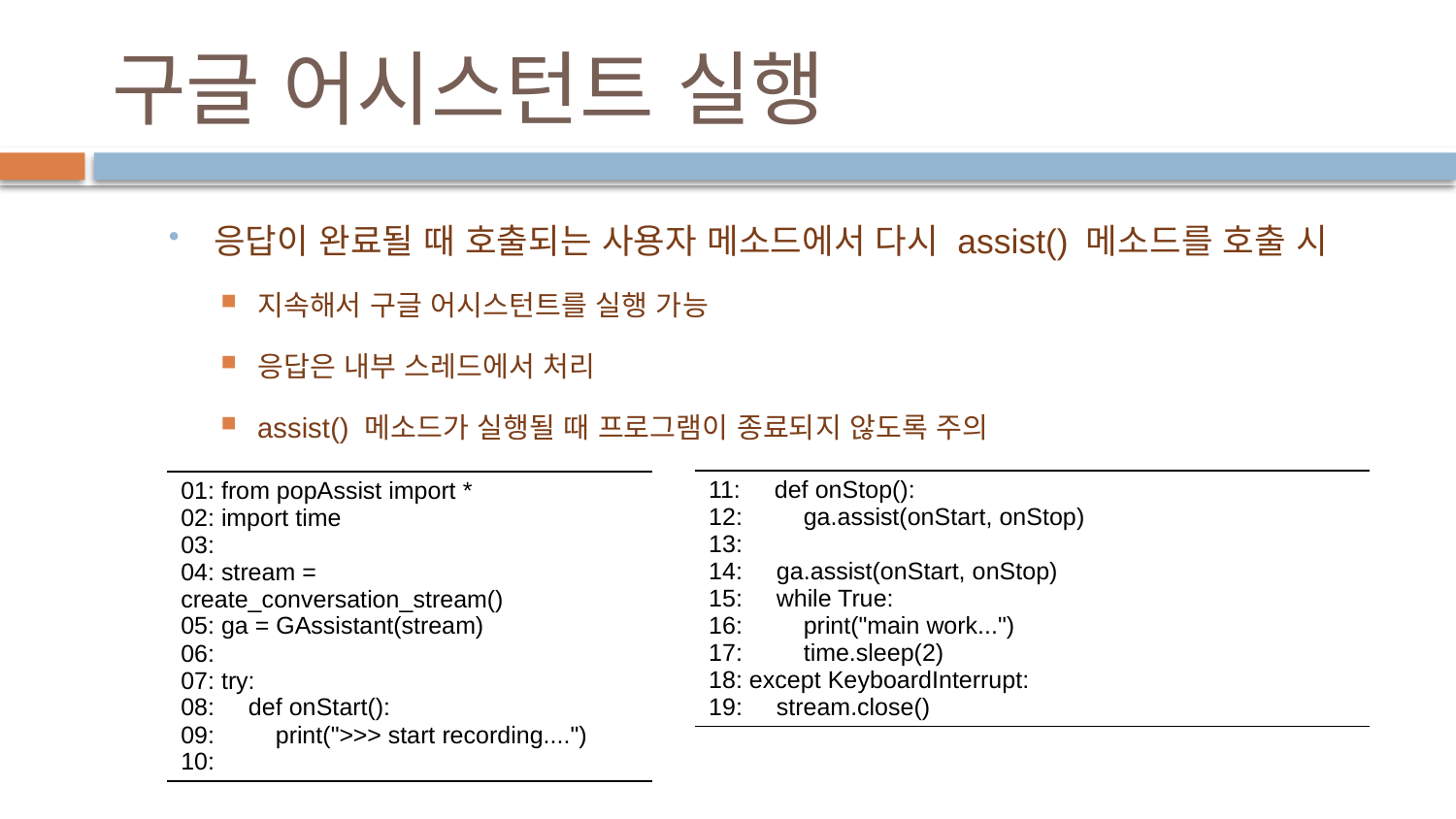

# 구글 어시스턴트 실행
응답이 완료될 때 호출되는 사용자 메소드에서 다시 assist() 메소드를 호출 시
지속해서 구글 어시스턴트를 실행 가능
응답은 내부 스레드에서 처리
assist() 메소드가 실행될 때 프로그램이 종료되지 않도록 주의
| 11: def onStop(): 12: ga.assist(onStart, onStop) 13: 14: ga.assist(onStart, onStop) 15: while True: 16: print("main work...") 17: time.sleep(2) 18: except KeyboardInterrupt: 19: stream.close() |
| --- |
| 01: from popAssist import \* 02: import time 03: 04: stream = create\_conversation\_stream() 05: ga = GAssistant(stream) 06: 07: try: 08: def onStart(): 09: print(">>> start recording....") 10: |
| --- |